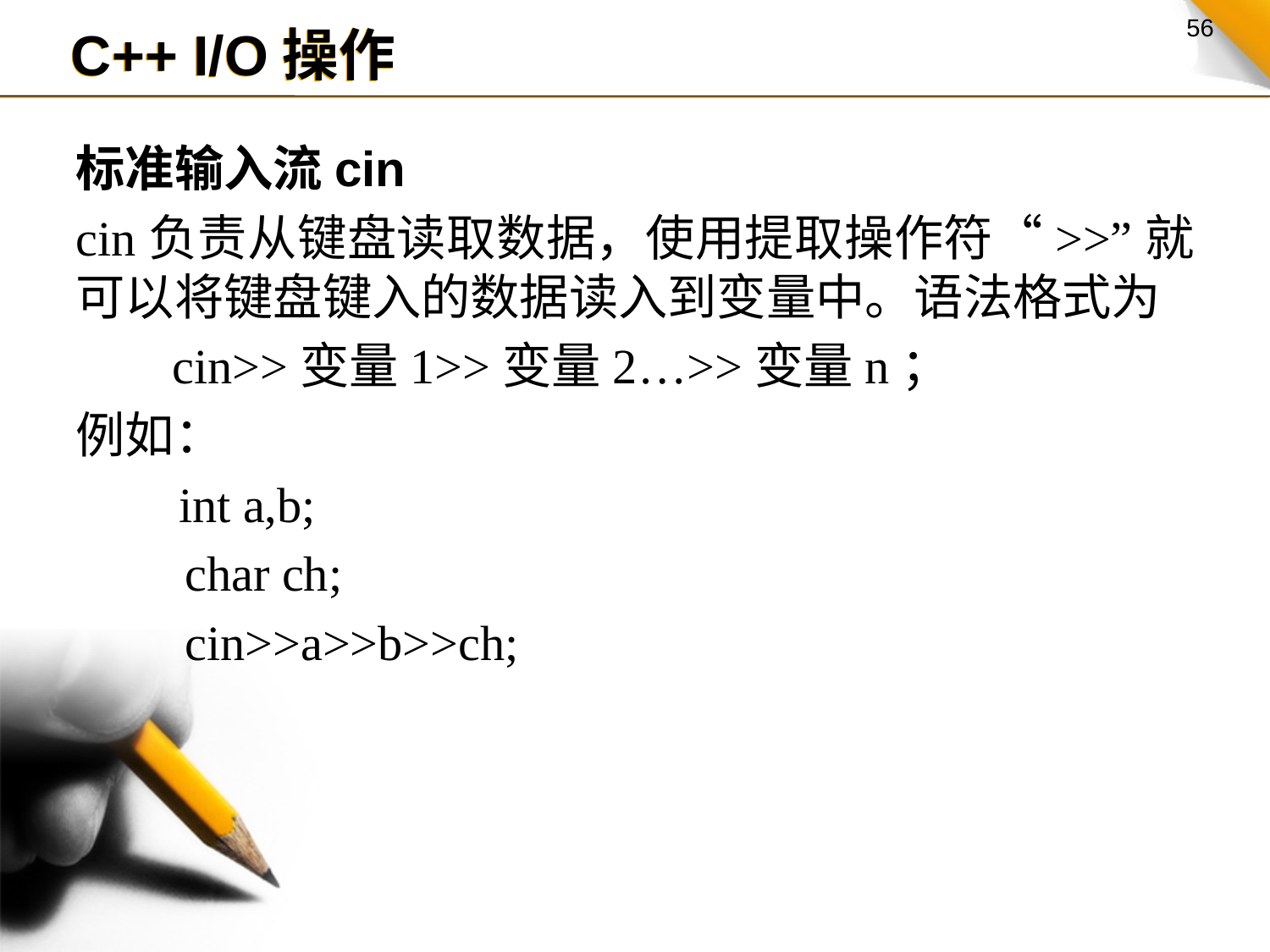

C++ I/O操作
标准输入流cin
cin负责从键盘读取数据，使用提取操作符“>>”就可以将键盘键入的数据读入到变量中。语法格式为
       cin>>变量1>>变量2…>>变量n；
例如：
	    int a,b;
  	     char ch;
	     cin>>a>>b>>ch;